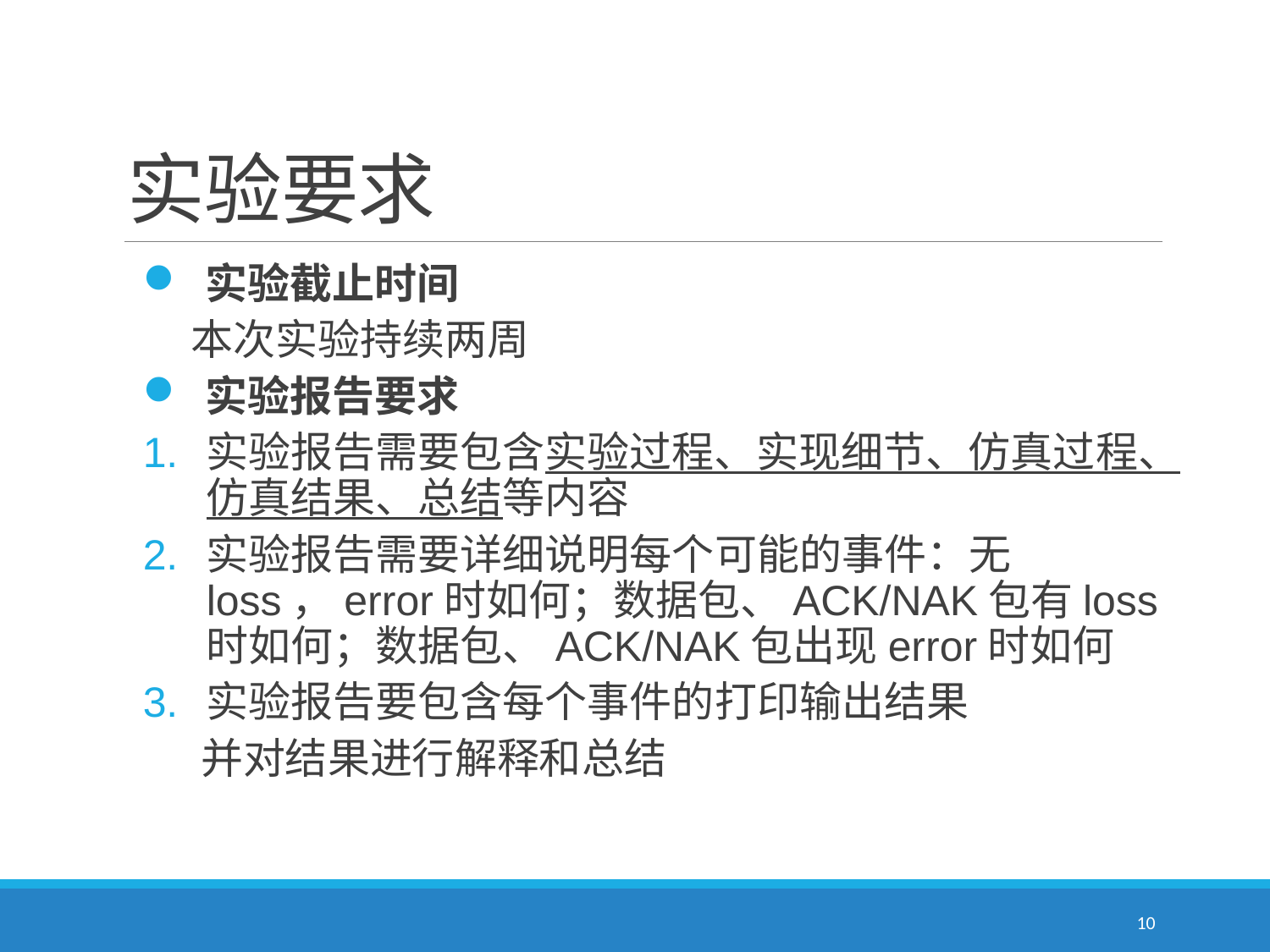

# 实验要求
 实验截止时间
    本次实验持续两周
 实验报告要求
实验报告需要包含实验过程、实现细节、仿真过程、仿真结果、总结等内容
实验报告需要详细说明每个可能的事件：无loss，error时如何；数据包、ACK/NAK包有loss时如何；数据包、ACK/NAK包出现error时如何
实验报告要包含每个事件的打印输出结果
     并对结果进行解释和总结

10